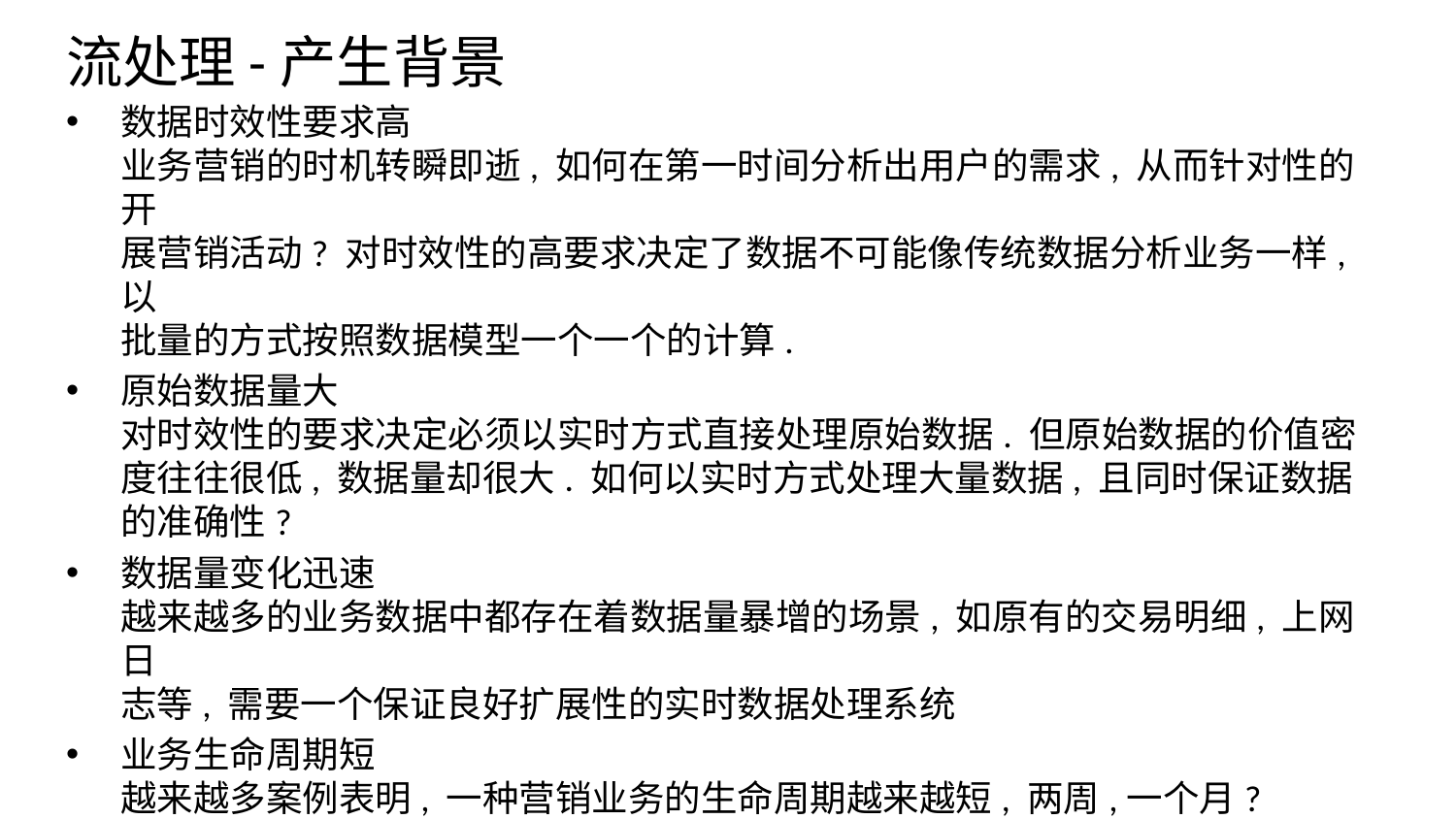

# 流处理-产生背景
数据时效性要求高
业务营销的时机转瞬即逝, 如何在第一时间分析出用户的需求, 从而针对性的开
展营销活动? 对时效性的高要求决定了数据不可能像传统数据分析业务一样, 以
批量的方式按照数据模型一个一个的计算.
原始数据量大
对时效性的要求决定必须以实时方式直接处理原始数据. 但原始数据的价值密度往往很低, 数据量却很大. 如何以实时方式处理大量数据, 且同时保证数据的准确性?
数据量变化迅速
越来越多的业务数据中都存在着数据量暴增的场景, 如原有的交易明细, 上网日
志等, 需要一个保证良好扩展性的实时数据处理系统
业务生命周期短
越来越多案例表明, 一种营销业务的生命周期越来越短, 两周,一个月?
业务发展变化越来越快, 需要一种很好的计算引擎去支撑业务的快速实现